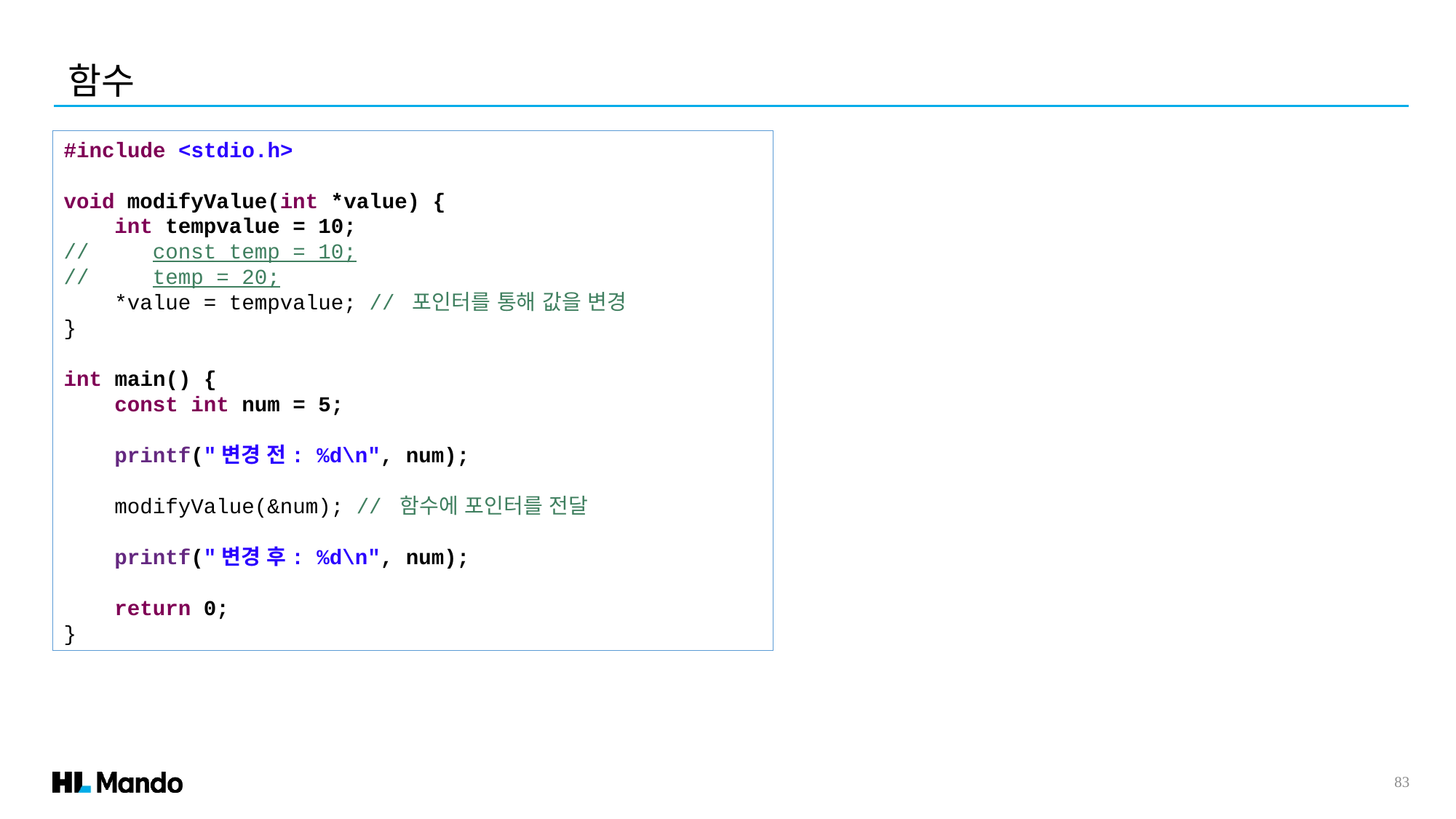

함수
#include <stdio.h>

void modifyValue(int *value) {
    int tempvalue = 10;
//     const temp = 10;
//     temp = 20;
    *value = tempvalue; // 포인터를 통해 값을 변경
}

int main() {
    const int num = 5;

    printf("변경 전: %d\n", num);

    modifyValue(&num); // 함수에 포인터를 전달

    printf("변경 후: %d\n", num);

    return 0;
}
83